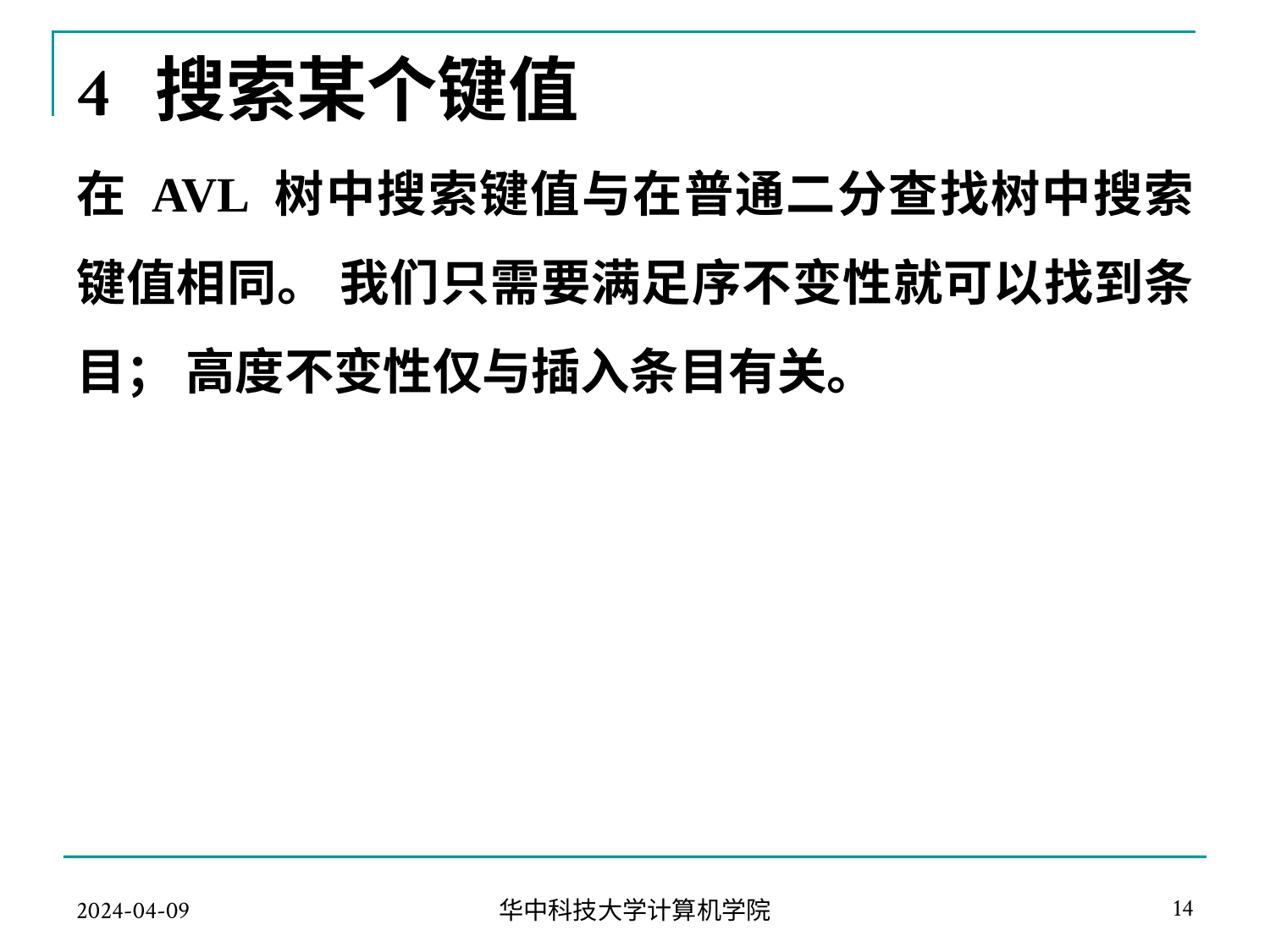

# 4  搜索某个键值
在 AVL 树中搜索键值与在普通二分查找树中搜索键值相同。 我们只需要满足序不变性就可以找到条目； 高度不变性仅与插入条目有关。
2024-04-09
14
华中科技大学计算机学院